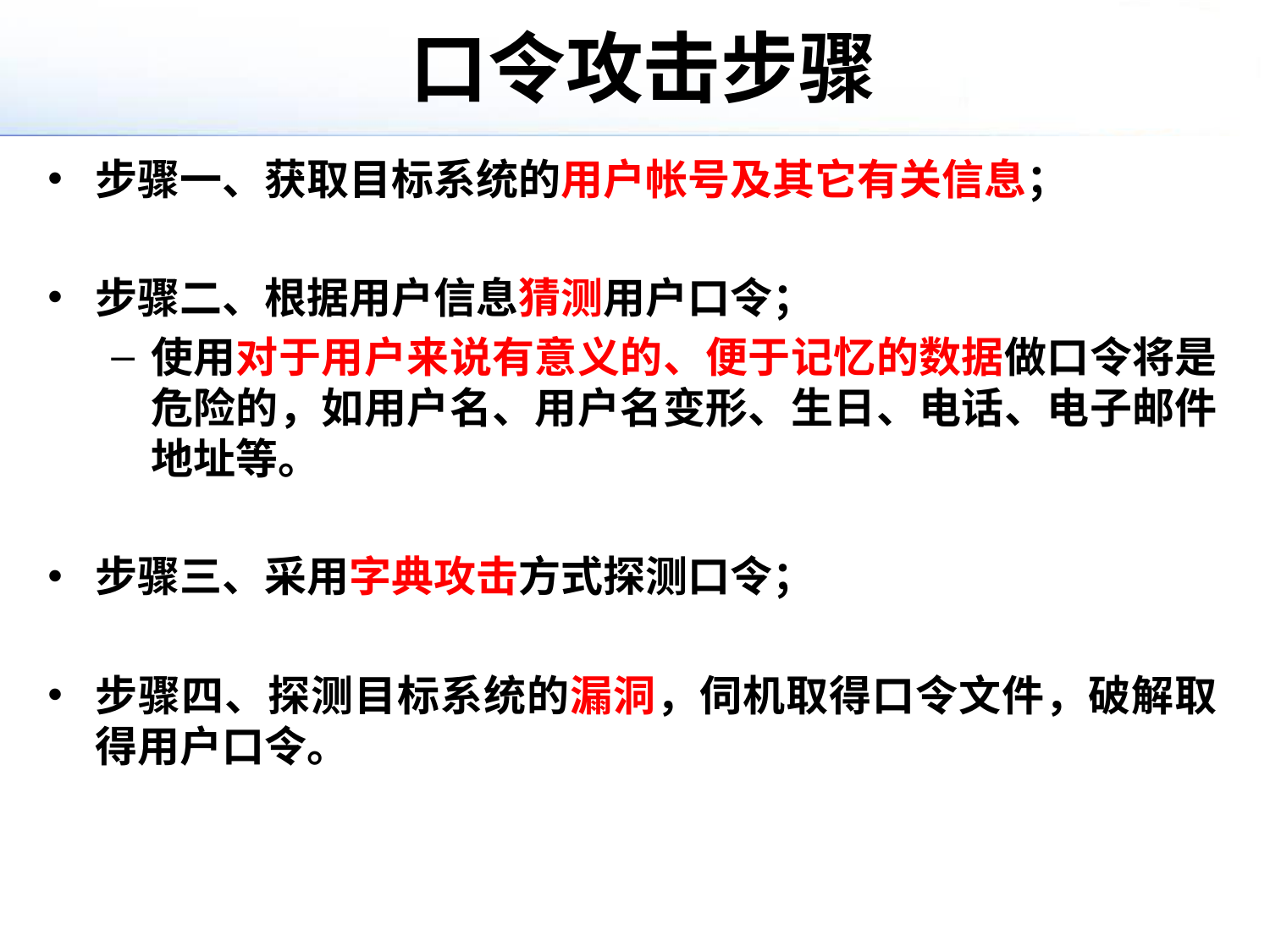

# 口令攻击步骤
步骤一、获取目标系统的用户帐号及其它有关信息；

步骤二、根据用户信息猜测用户口令；
使用对于用户来说有意义的、便于记忆的数据做口令将是危险的，如用户名、用户名变形、生日、电话、电子邮件地址等。

步骤三、采用字典攻击方式探测口令；

步骤四、探测目标系统的漏洞，伺机取得口令文件，破解取得用户口令。